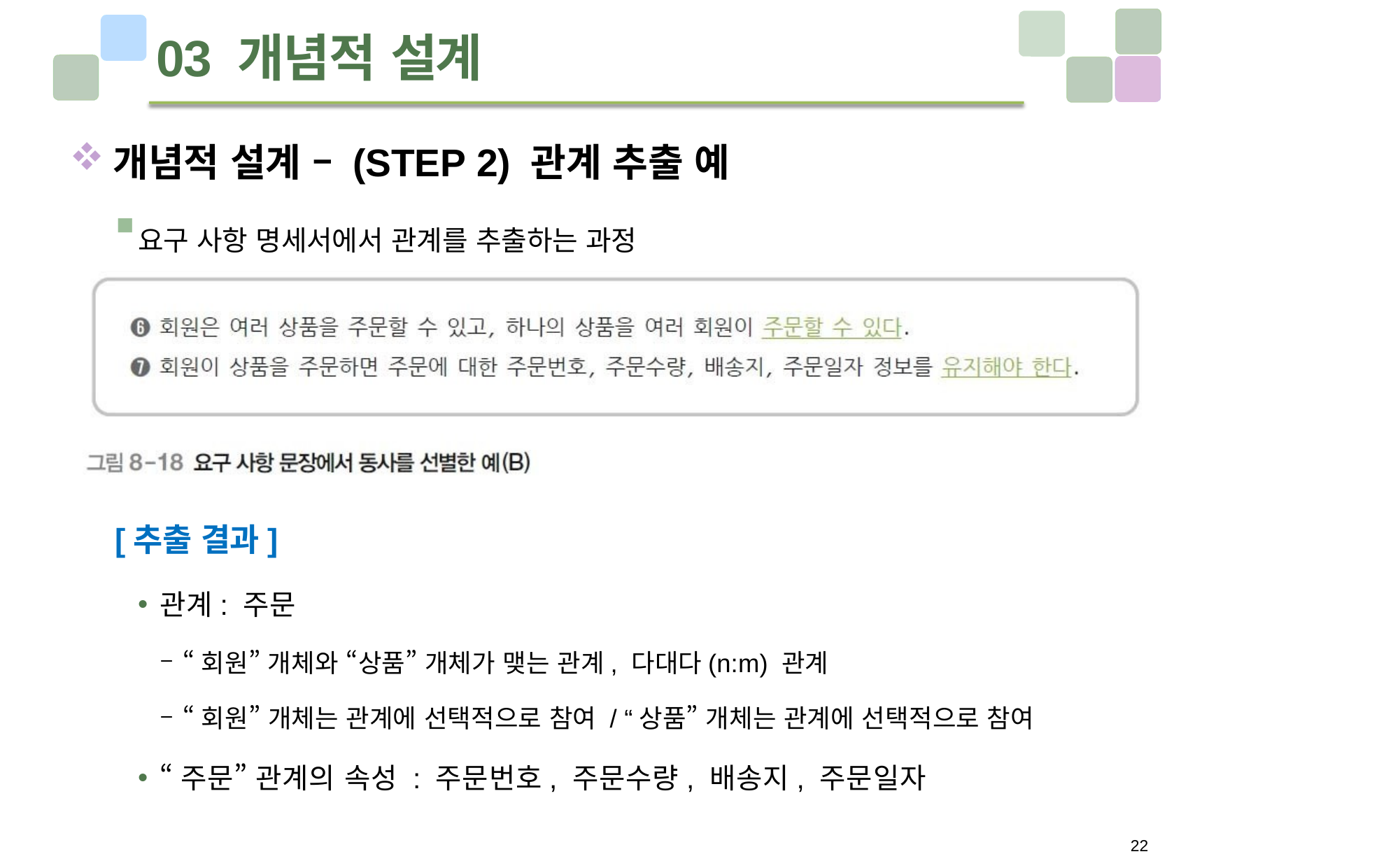

# 03 개념적 설계
개념적 설계 – (STEP 2) 관계 추출 예
요구 사항 명세서에서 관계를 추출하는 과정

[추출 결과]
관계: 주문
“회원” 개체와 “상품” 개체가 맺는 관계, 다대다(n:m) 관계
“회원” 개체는 관계에 선택적으로 참여 / “상품” 개체는 관계에 선택적으로 참여
“주문” 관계의 속성 : 주문번호, 주문수량, 배송지, 주문일자
22